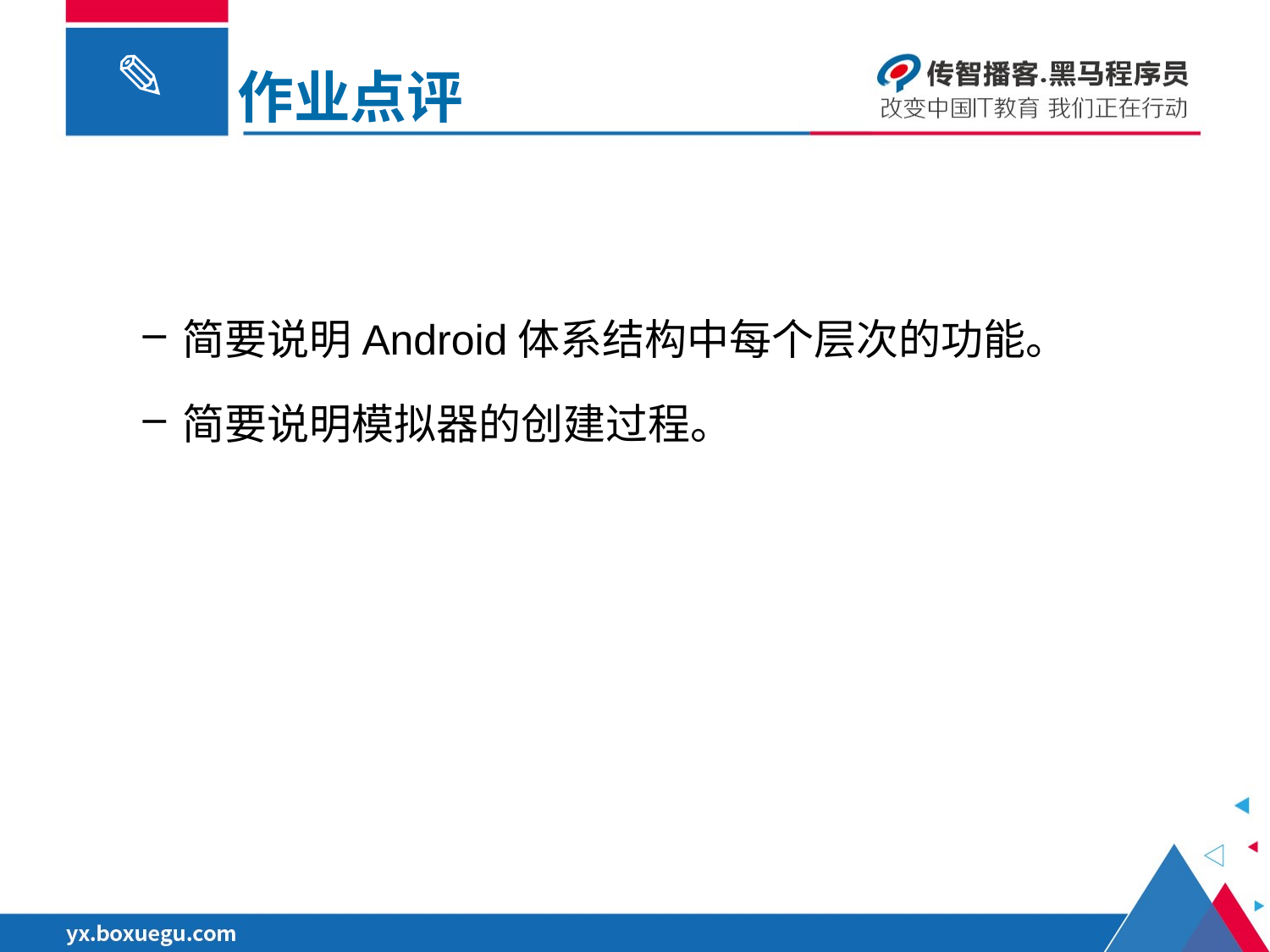

作业点评
简要说明Android体系结构中每个层次的功能。
简要说明模拟器的创建过程。